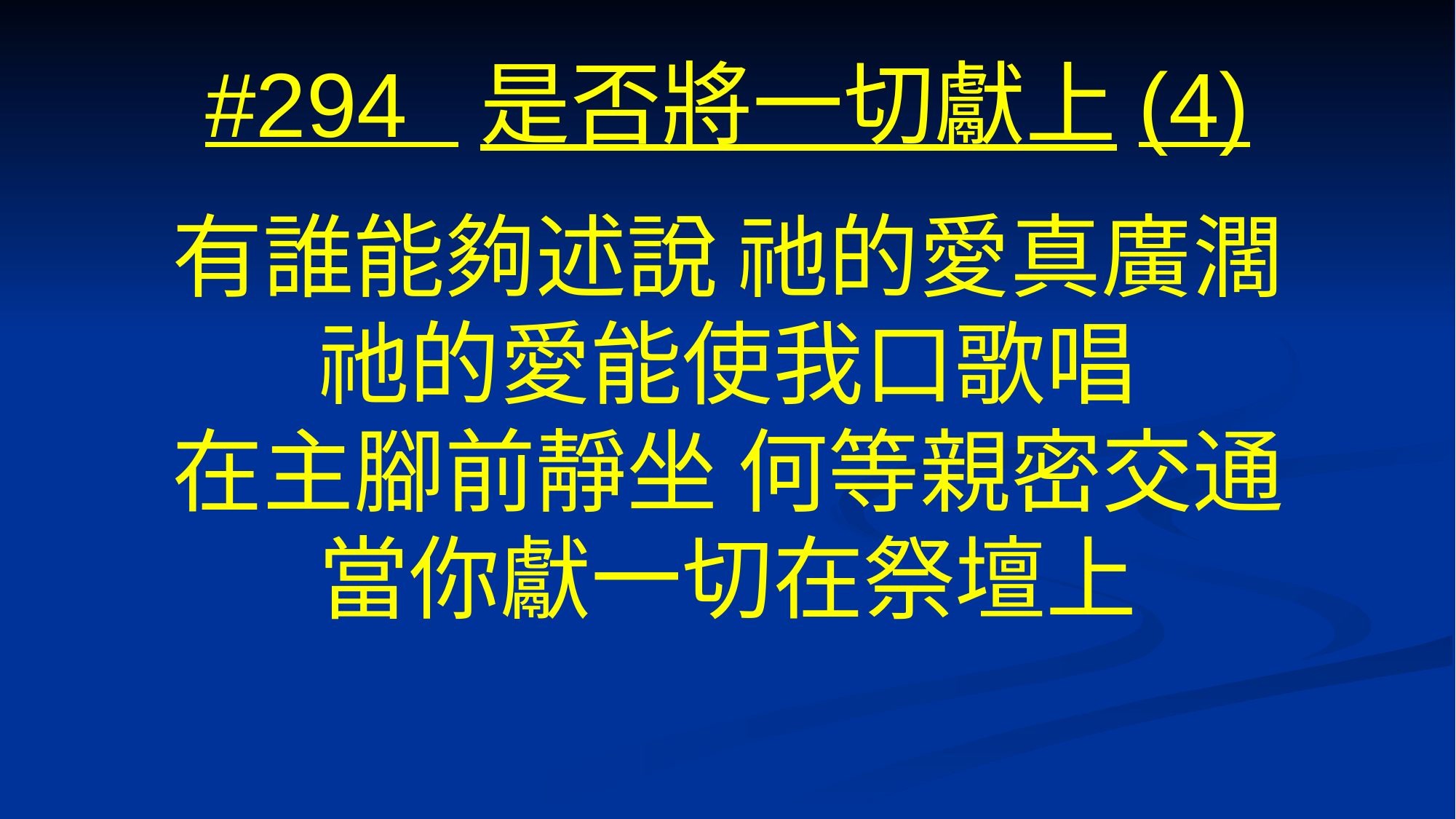

# #294  是否將一切獻上(4)
有誰能夠述說 祂的愛真廣濶
祂的愛能使我口歌唱
在主腳前靜坐 何等親密交通
當你獻一切在祭壇上